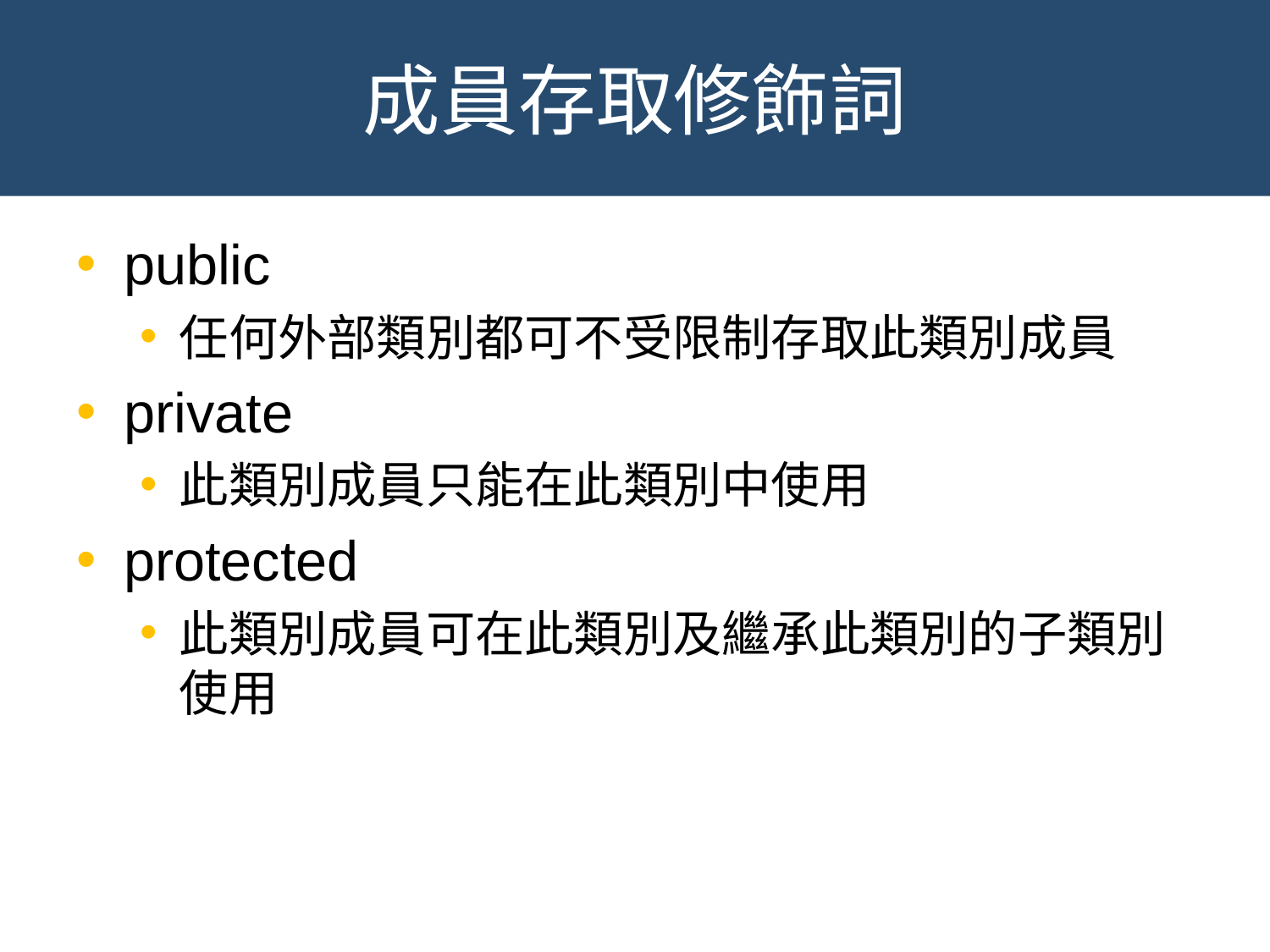

# 成員存取修飾詞
public
任何外部類別都可不受限制存取此類別成員
private
此類別成員只能在此類別中使用
protected
此類別成員可在此類別及繼承此類別的子類別使用